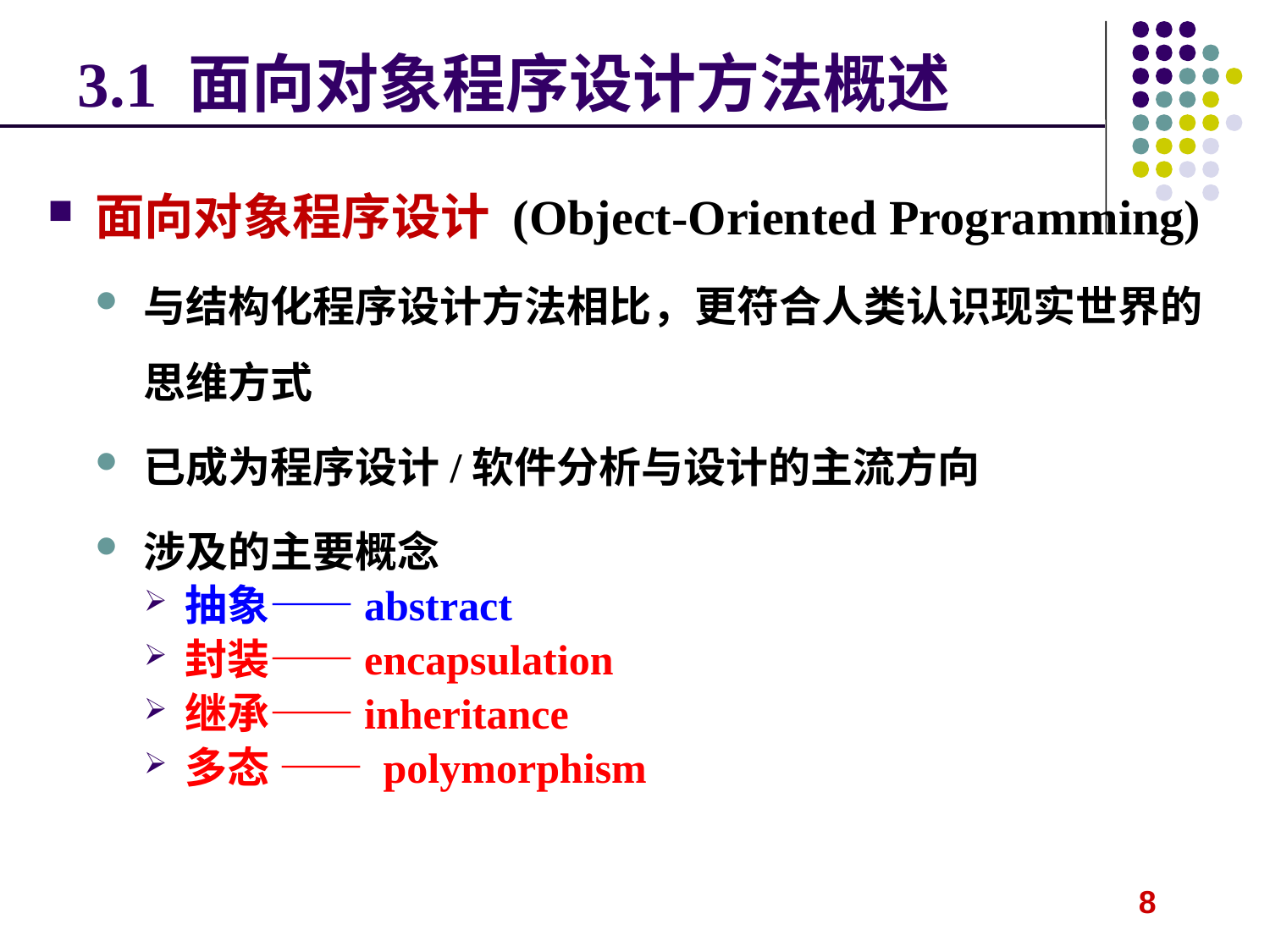

# 3.1 面向对象程序设计方法概述
面向对象程序设计 (Object-Oriented Programming)
与结构化程序设计方法相比，更符合人类认识现实世界的思维方式
已成为程序设计/软件分析与设计的主流方向
涉及的主要概念
抽象——abstract
封装——encapsulation
继承——inheritance
多态 —— polymorphism